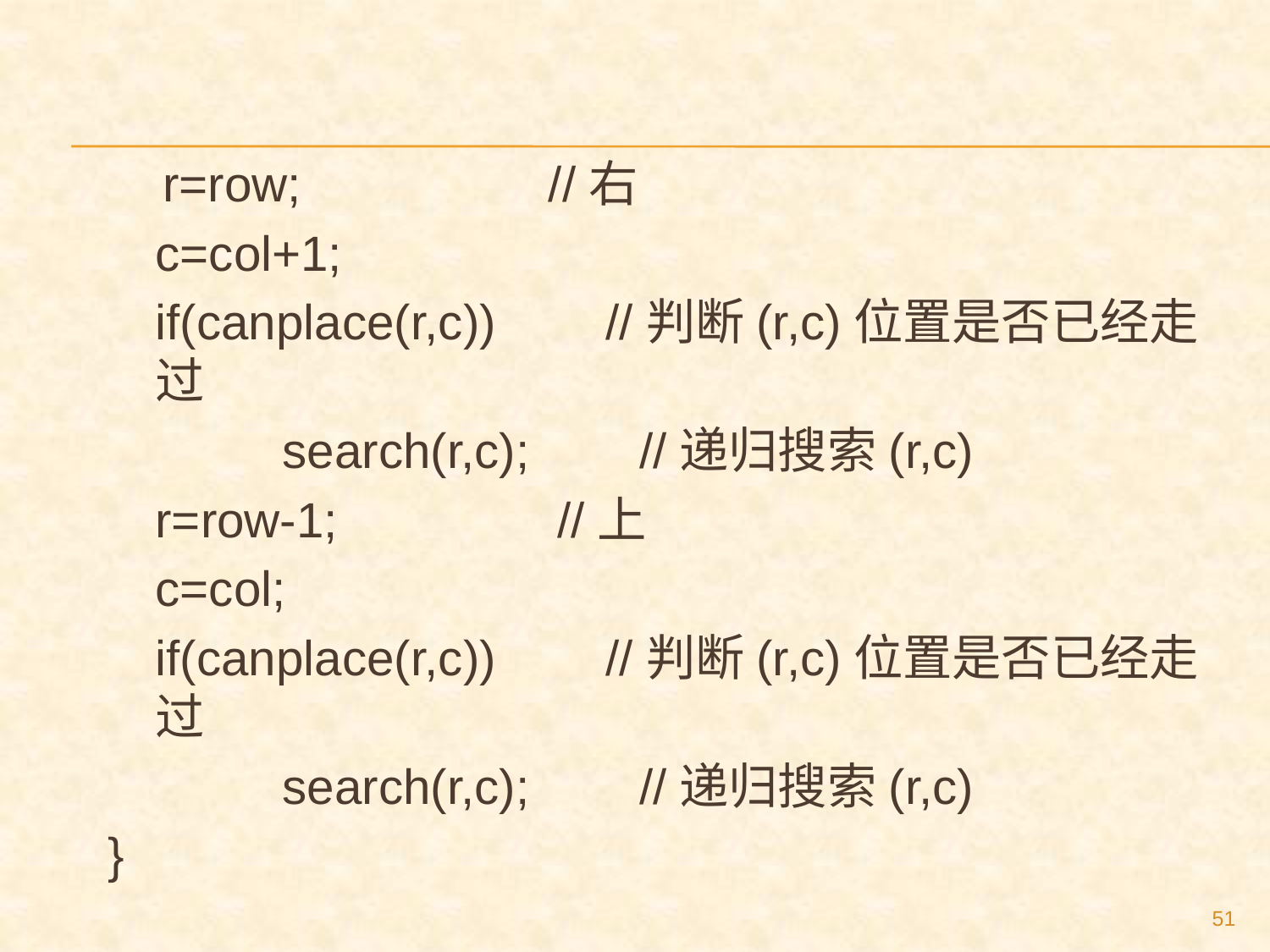

r=row;                  //右
	c=col+1;
	if(canplace(r,c))        //判断(r,c)位置是否已经走过
		search(r,c);        //递归搜索(r,c)
	r=row-1;                //上
	c=col;
	if(canplace(r,c))        //判断(r,c)位置是否已经走过
		search(r,c);        //递归搜索(r,c)
}

51